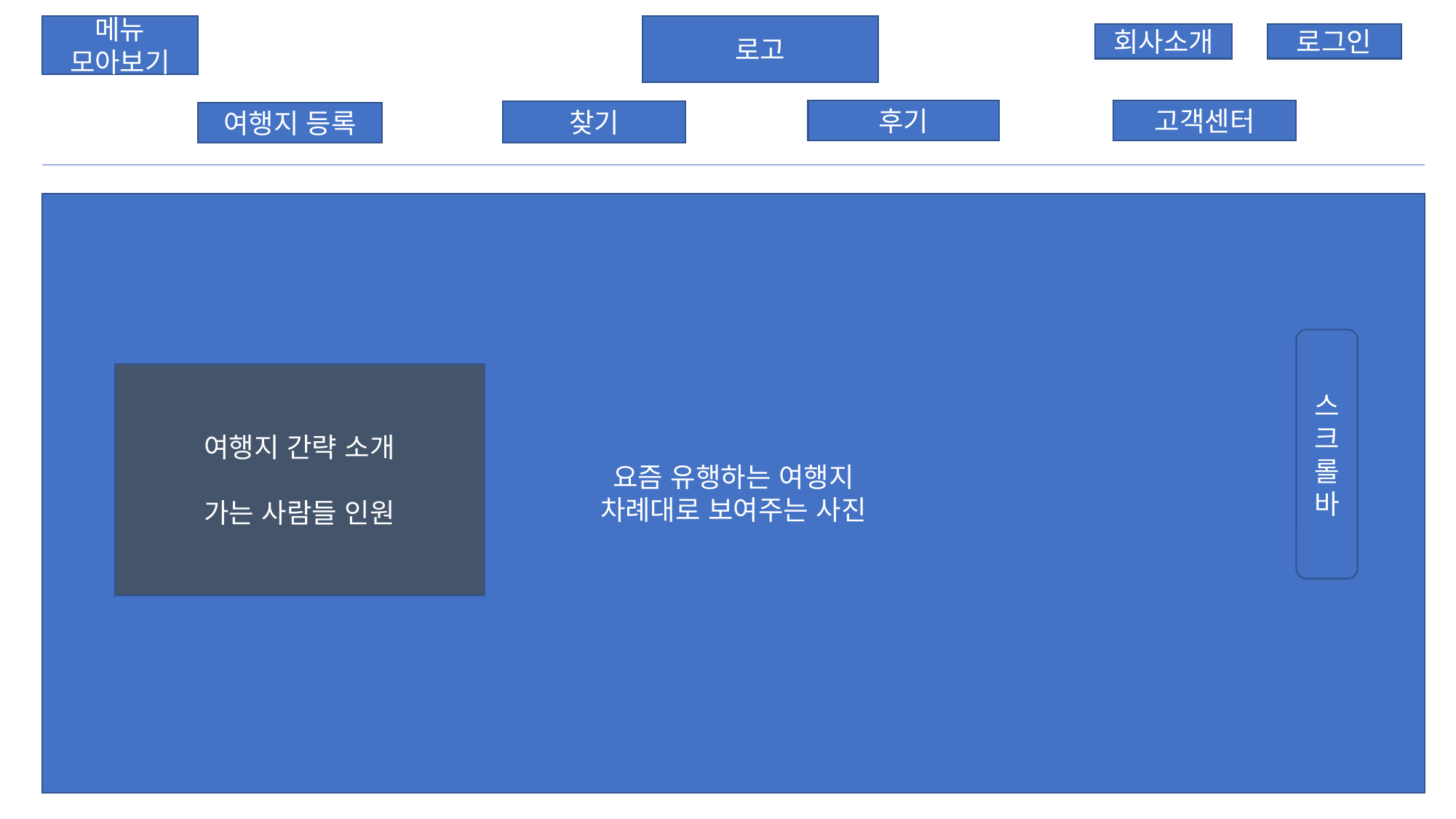

메뉴 모아보기
로고
회사소개
로그인
후기
고객센터
찾기
여행지 등록
요즘 유행하는 여행지
차례대로 보여주는 사진
스크롤바
여행지 간략 소개

가는 사람들 인원